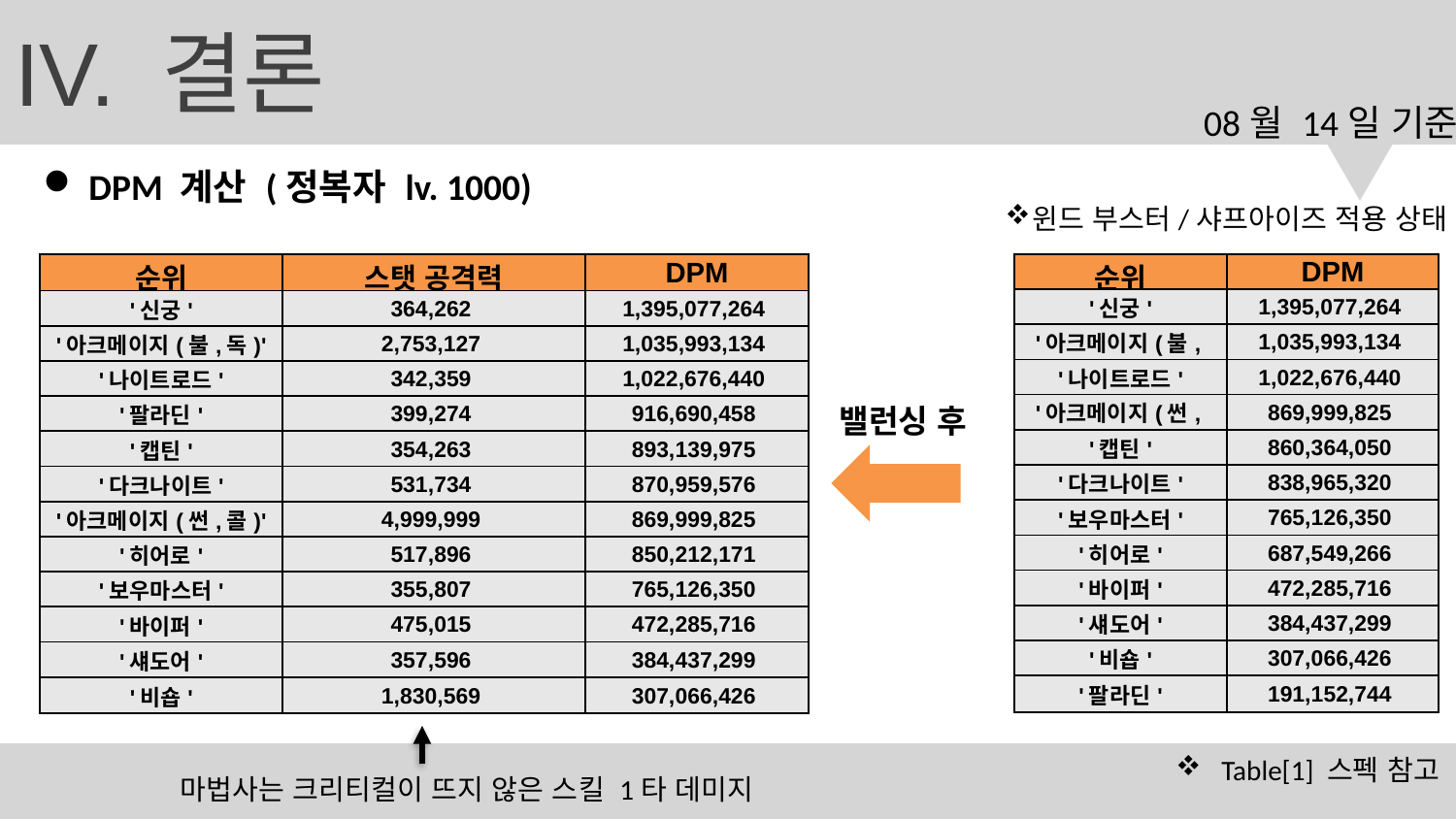

# IV. 결론
08월 14일 기준
DPM 계산 (정복자 lv. 1000)
윈드 부스터/샤프아이즈 적용 상태
| 순위 | DPM |
| --- | --- |
| '신궁' | 1,395,077,264 |
| '아크메이지(불,독)' | 1,035,993,134 |
| '나이트로드' | 1,022,676,440 |
| '아크메이지(썬,콜)' | 869,999,825 |
| '캡틴' | 860,364,050 |
| '다크나이트' | 838,965,320 |
| '보우마스터' | 765,126,350 |
| '히어로' | 687,549,266 |
| '바이퍼' | 472,285,716 |
| '섀도어' | 384,437,299 |
| '비숍' | 307,066,426 |
| '팔라딘' | 191,152,744 |
| 순위 | 스탯 공격력 | DPM |
| --- | --- | --- |
| '신궁' | 364,262 | 1,395,077,264 |
| '아크메이지(불,독)' | 2,753,127 | 1,035,993,134 |
| '나이트로드' | 342,359 | 1,022,676,440 |
| '팔라딘' | 399,274 | 916,690,458 |
| '캡틴' | 354,263 | 893,139,975 |
| '다크나이트' | 531,734 | 870,959,576 |
| '아크메이지(썬,콜)' | 4,999,999 | 869,999,825 |
| '히어로' | 517,896 | 850,212,171 |
| '보우마스터' | 355,807 | 765,126,350 |
| '바이퍼' | 475,015 | 472,285,716 |
| '섀도어' | 357,596 | 384,437,299 |
| '비숍' | 1,830,569 | 307,066,426 |
밸런싱 후

Table[1] 스펙 참고
마법사는 크리티컬이 뜨지 않은 스킬 1타 데미지